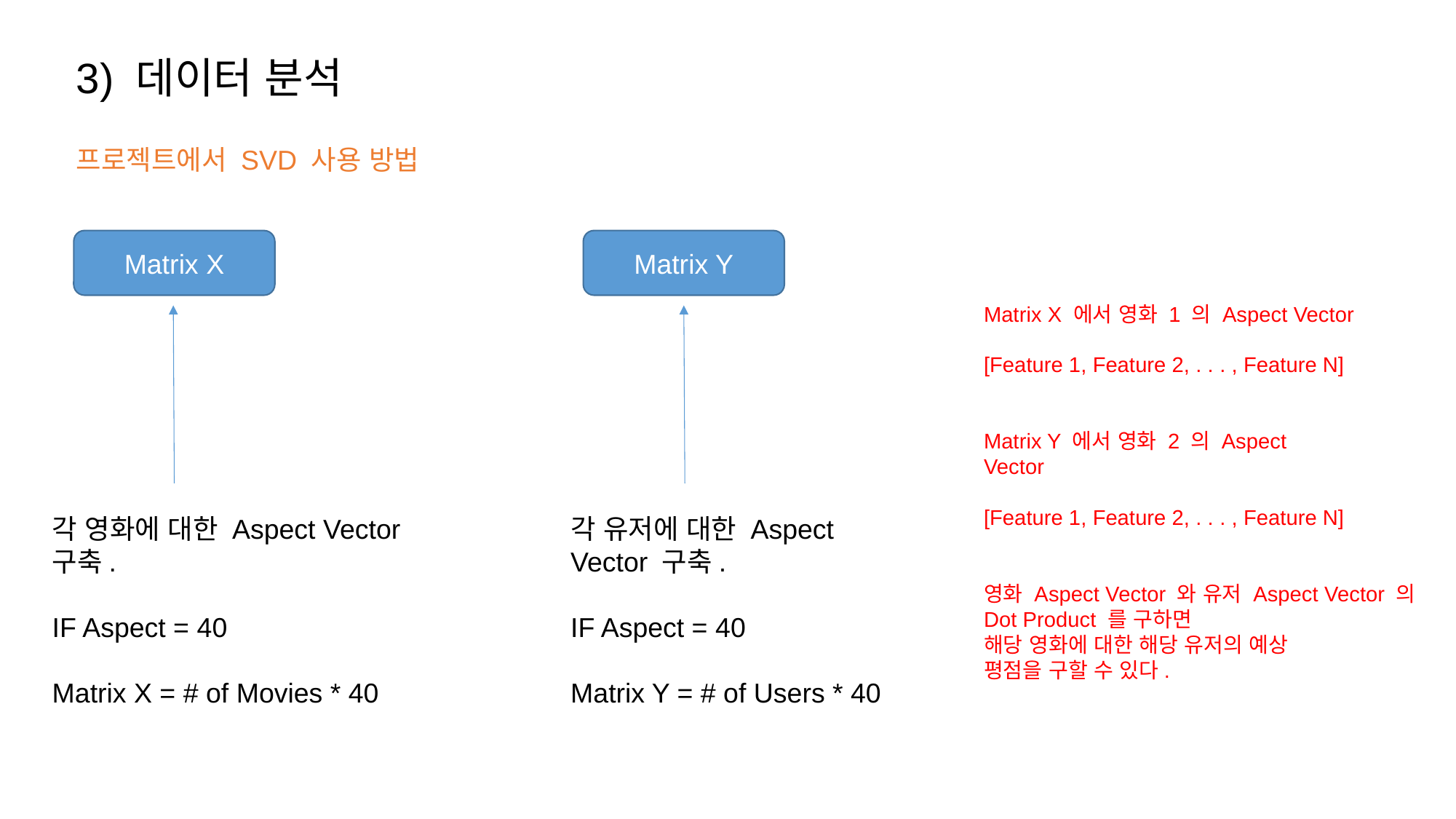

3) 데이터 분석
프로젝트에서 SVD 사용 방법
Matrix X
Matrix Y
Matrix X 에서 영화 1 의 Aspect Vector

[Feature 1, Feature 2, . . . , Feature N]

Matrix Y 에서 영화 2 의 Aspect
Vector

[Feature 1, Feature 2, . . . , Feature N]

영화 Aspect Vector 와 유저 Aspect Vector 의 Dot Product 를 구하면
해당 영화에 대한 해당 유저의 예상
평점을 구할 수 있다.

각 영화에 대한 Aspect Vector 구축.

IF Aspect = 40

Matrix X = # of Movies * 40
각 유저에 대한 Aspect Vector 구축.

IF Aspect = 40

Matrix Y = # of Users * 40